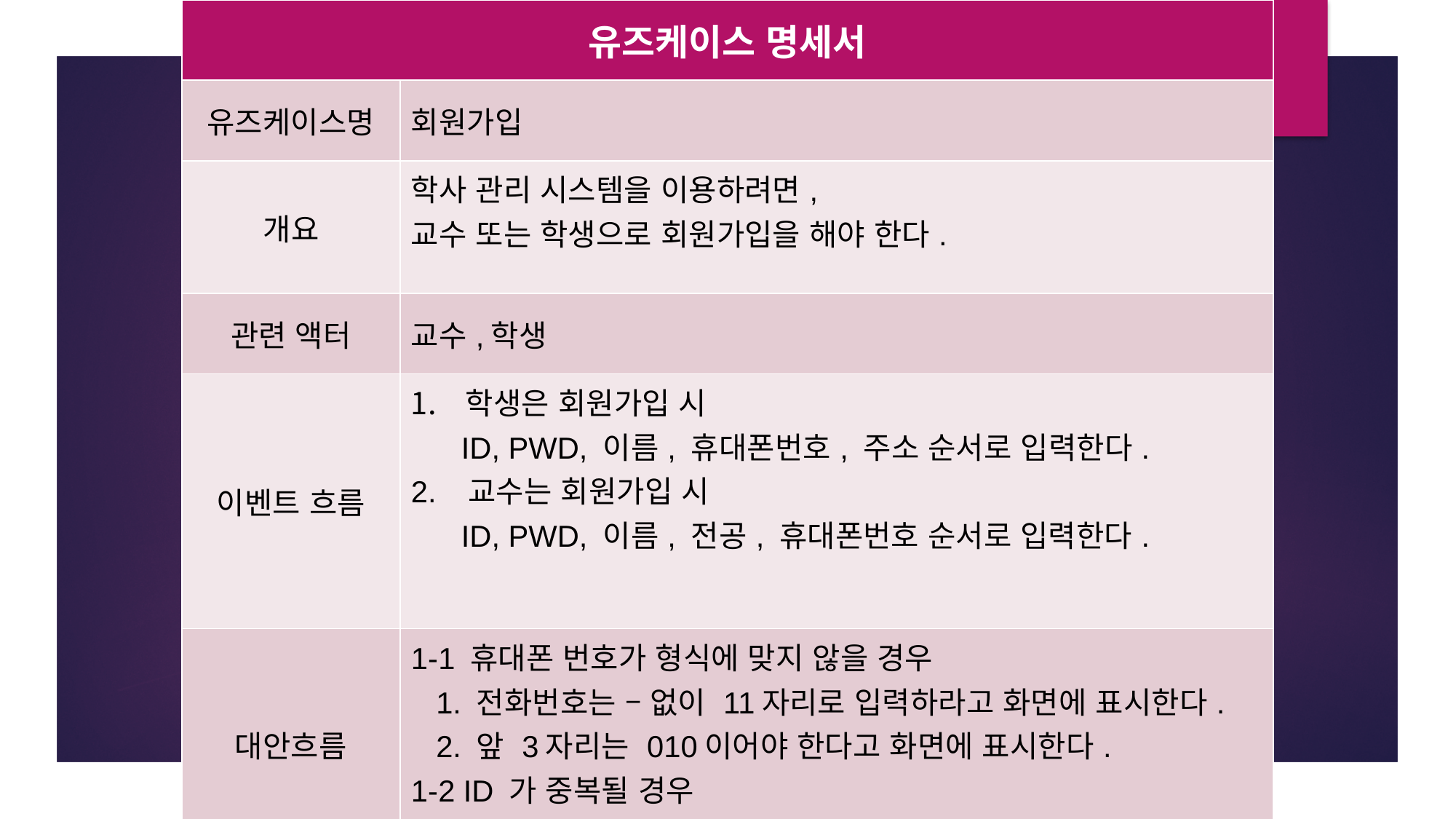

| 유즈케이스 명세서 |  |
| --- | --- |
| 유즈케이스명 | 회원가입 |
| 개요 | 학사 관리 시스템을 이용하려면, 교수 또는 학생으로 회원가입을 해야 한다. |
| 관련 액터 | 교수,학생 |
| 이벤트 흐름 | 학생은 회원가입 시 ID, PWD, 이름, 휴대폰번호, 주소 순서로 입력한다. 2. 교수는 회원가입 시 ID, PWD, 이름, 전공, 휴대폰번호 순서로 입력한다. |
| 대안흐름 | 1-1 휴대폰 번호가 형식에 맞지 않을 경우 1. 전화번호는 – 없이 11자리로 입력하라고 화면에 표시한다. 2. 앞 3자리는 010이어야 한다고 화면에 표시한다. 1-2 ID 가 중복될 경우 1. ID 를 다시 입력하라고 화면에 표시한다. |